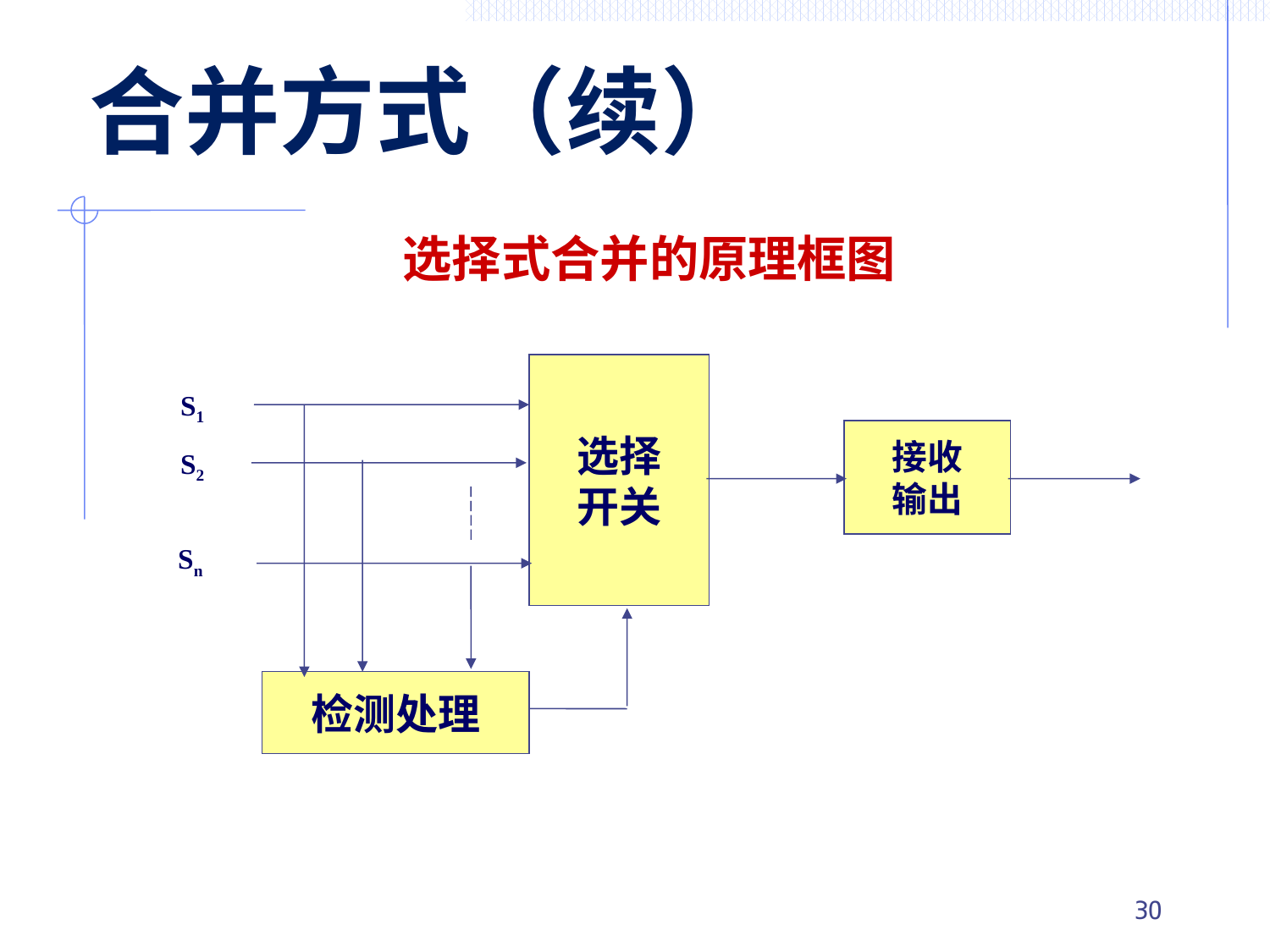

# 合并方式（续）
选择式合并的原理框图

选择
开关
S1

接收
输出
S2

Sn

检测处理

30